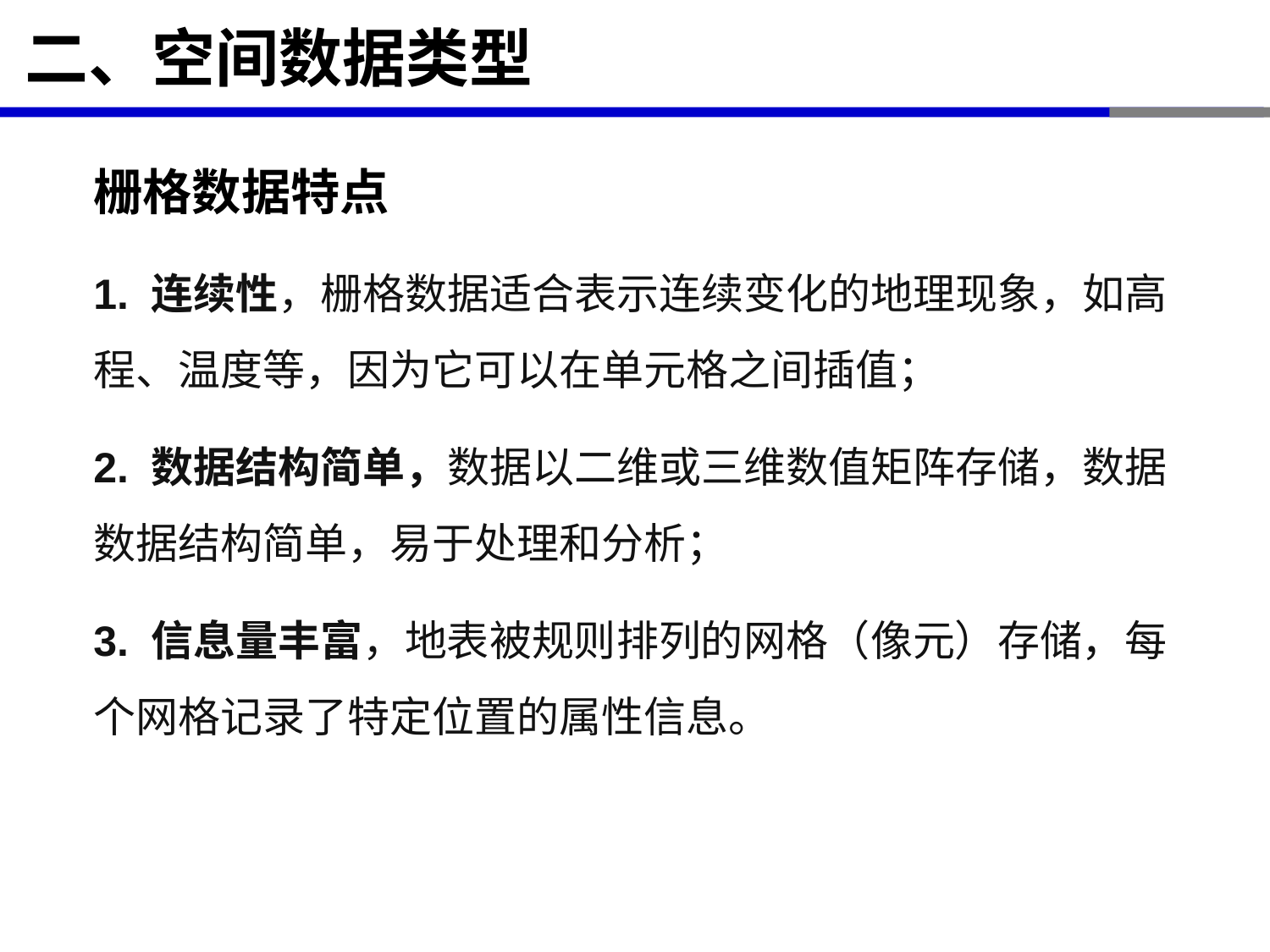

# 二、空间数据类型
栅格数据特点
1. 连续性，栅格数据适合表示连续变化的地理现象，如高程、温度等，因为它可以在单元格之间插值；
2. 数据结构简单，数据以二维或三维数值矩阵存储，数据数据结构简单，易于处理和分析；
3. 信息量丰富，地表被规则排列的网格（像元）存储，每个网格记录了特定位置的属性信息。